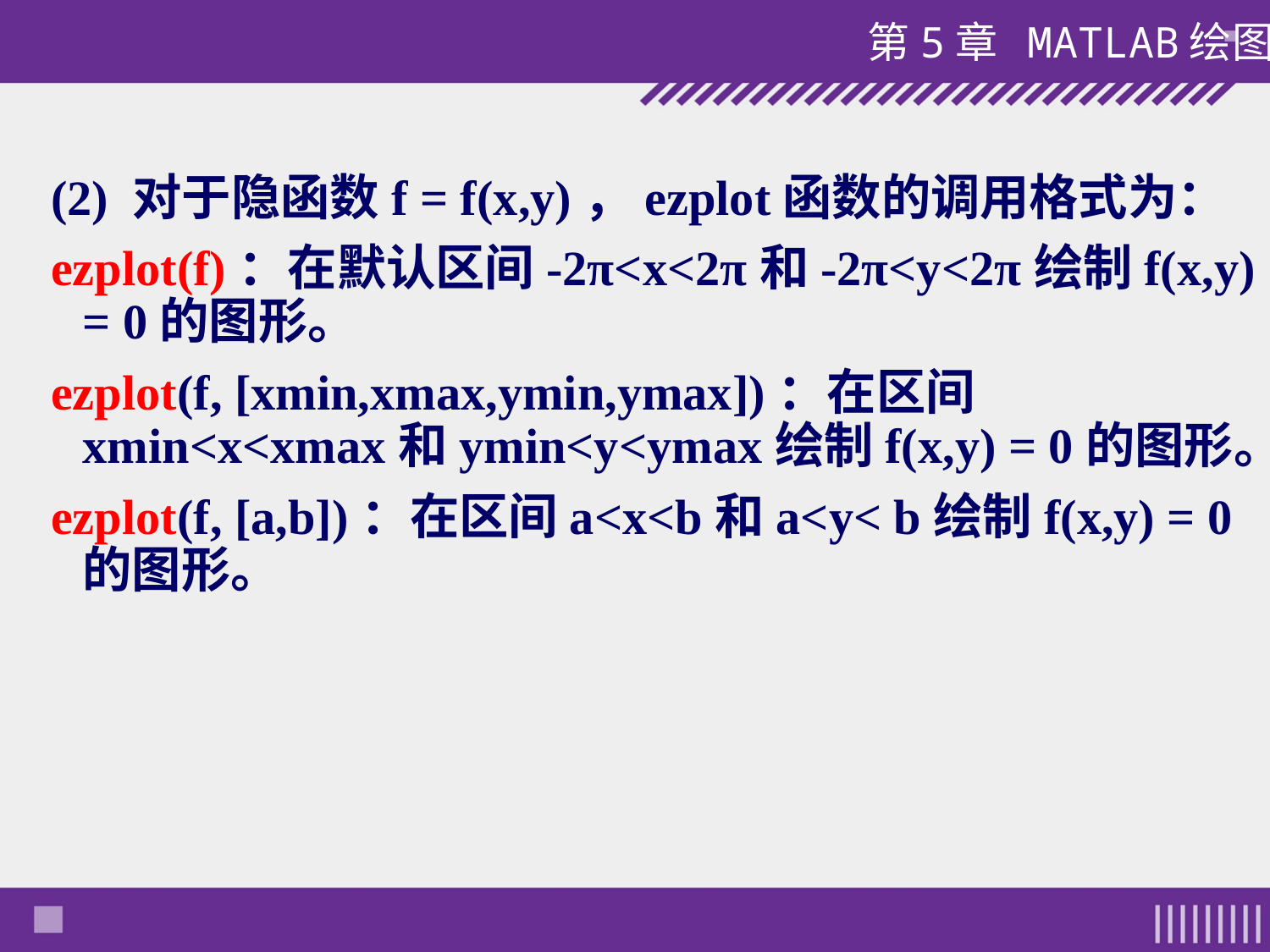

(2) 对于隐函数f = f(x,y)，ezplot函数的调用格式为：
ezplot(f)：在默认区间-2π<x<2π和-2π<y<2π绘制f(x,y) = 0的图形。
ezplot(f, [xmin,xmax,ymin,ymax])：在区间xmin<x<xmax和ymin<y<ymax绘制f(x,y) = 0的图形。
ezplot(f, [a,b])：在区间a<x<b和a<y< b绘制f(x,y) = 0的图形。